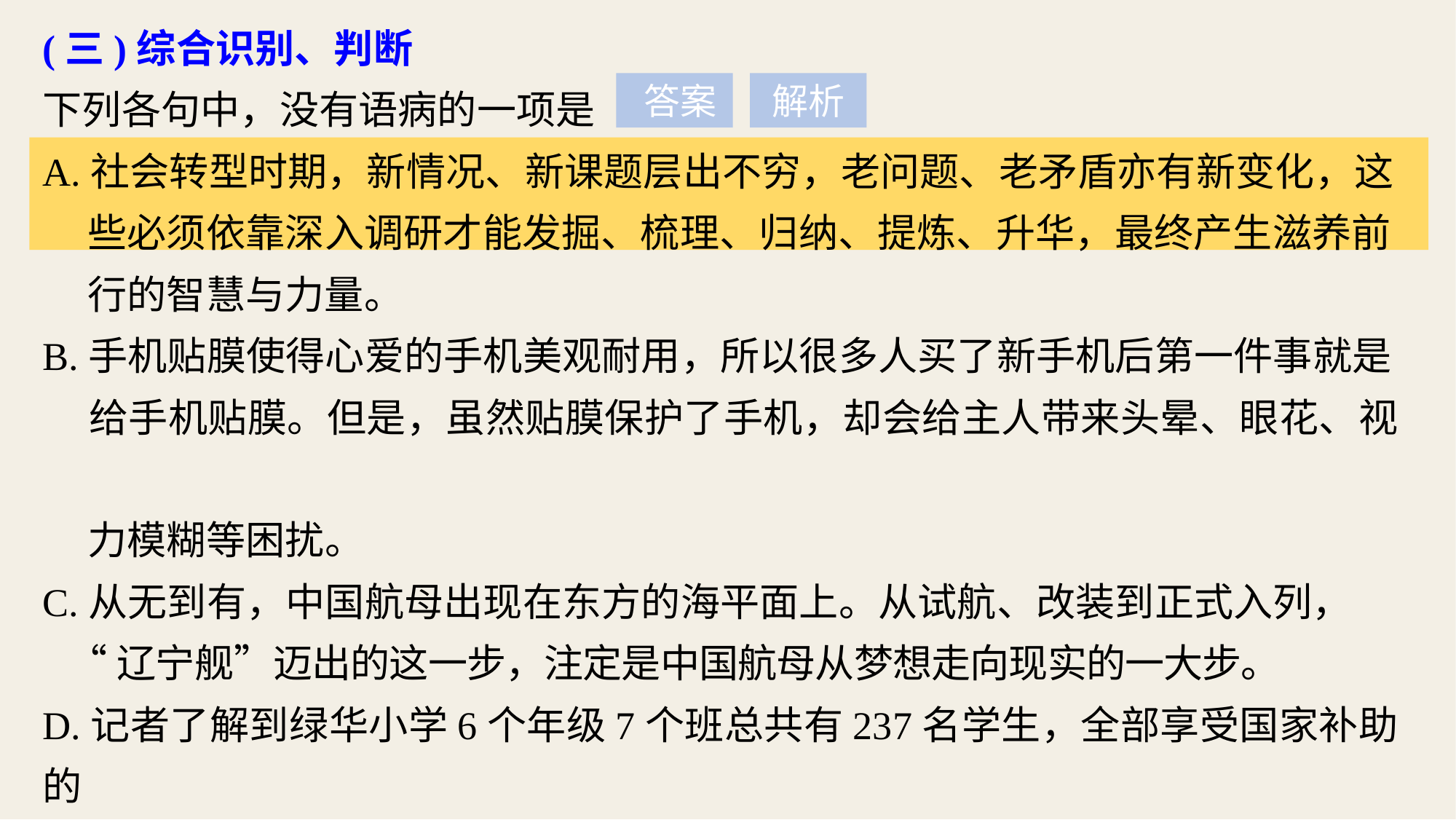

(三)综合识别、判断
下列各句中，没有语病的一项是
A.社会转型时期，新情况、新课题层出不穷，老问题、老矛盾亦有新变化，这
    些必须依靠深入调研才能发掘、梳理、归纳、提炼、升华，最终产生滋养前
    行的智慧与力量。
B.手机贴膜使得心爱的手机美观耐用，所以很多人买了新手机后第一件事就是
    给手机贴膜。但是，虽然贴膜保护了手机，却会给主人带来头晕、眼花、视
    力模糊等困扰。
C.从无到有，中国航母出现在东方的海平面上。从试航、改装到正式入列，
   “辽宁舰”迈出的这一步，注定是中国航母从梦想走向现实的一大步。
D.记者了解到绿华小学6个年级7个班总共有237名学生，全部享受国家补助的
    免费营养餐，但食堂空间有限，也没有足够的餐桌餐椅，因此，学生需要各
    自回到教室吃饭。
 答案
解析